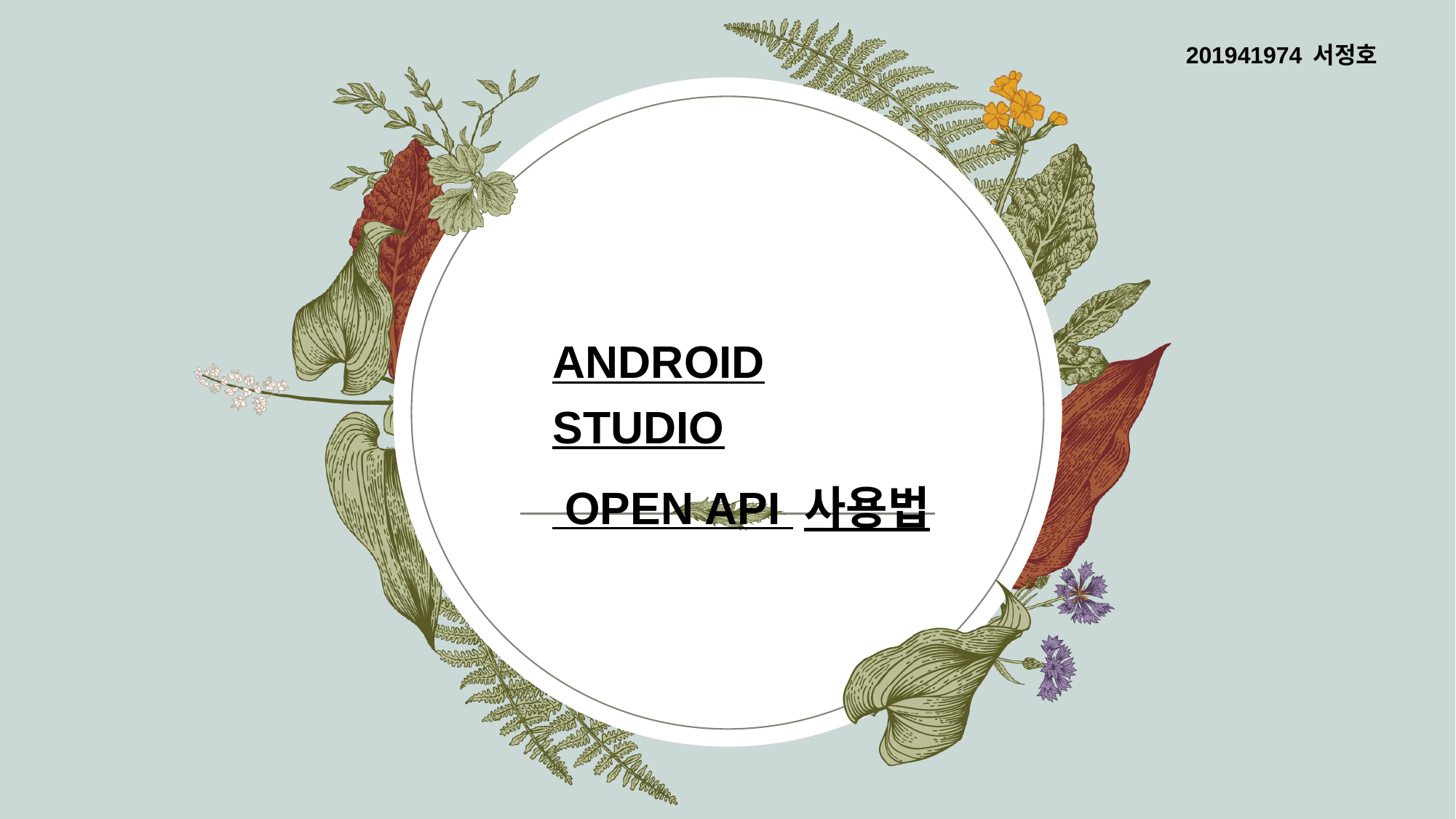

201941974 서정호
android studio
 open api 사용법